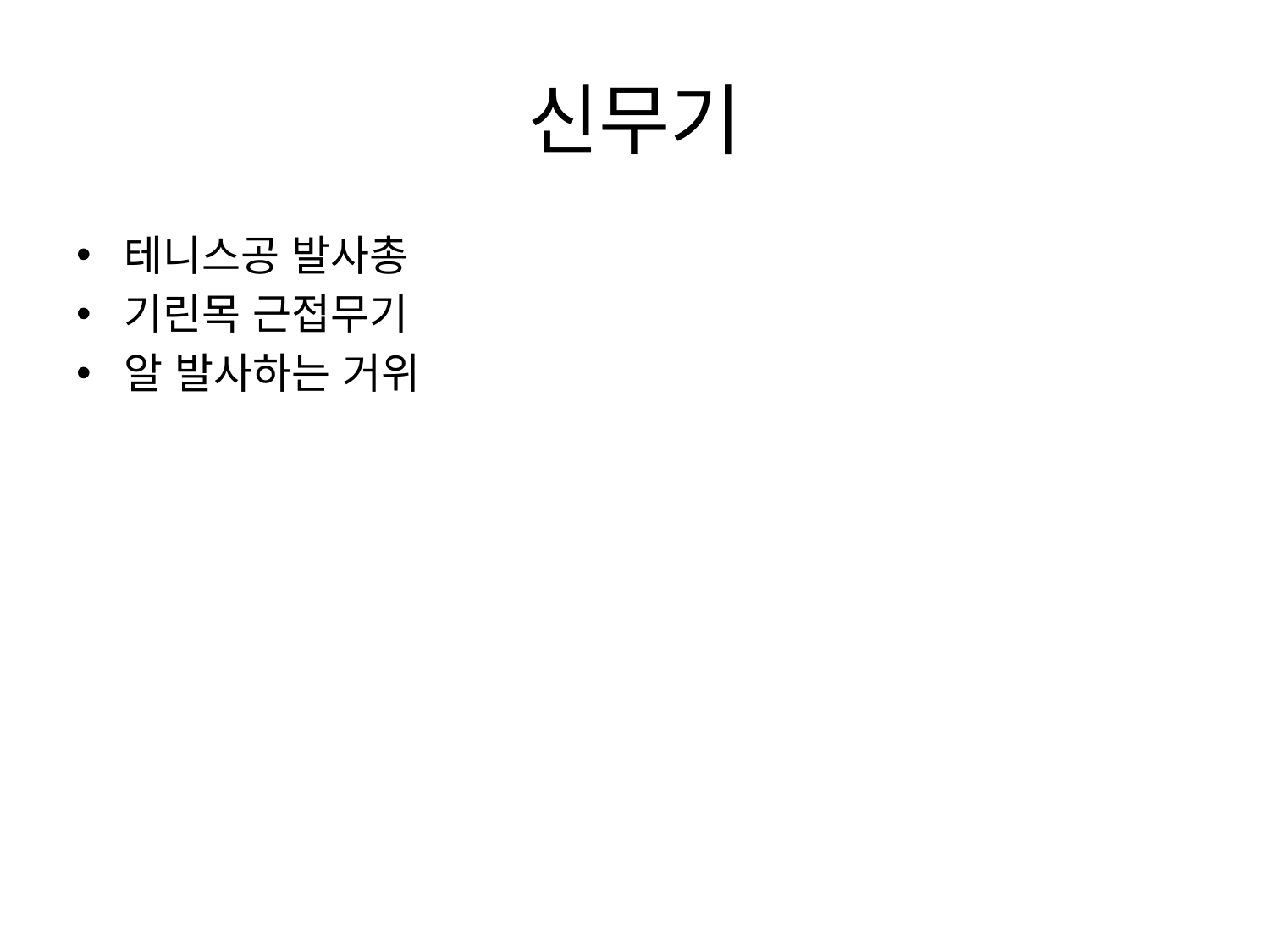

# 신무기
테니스공 발사총
기린목 근접무기
알 발사하는 거위